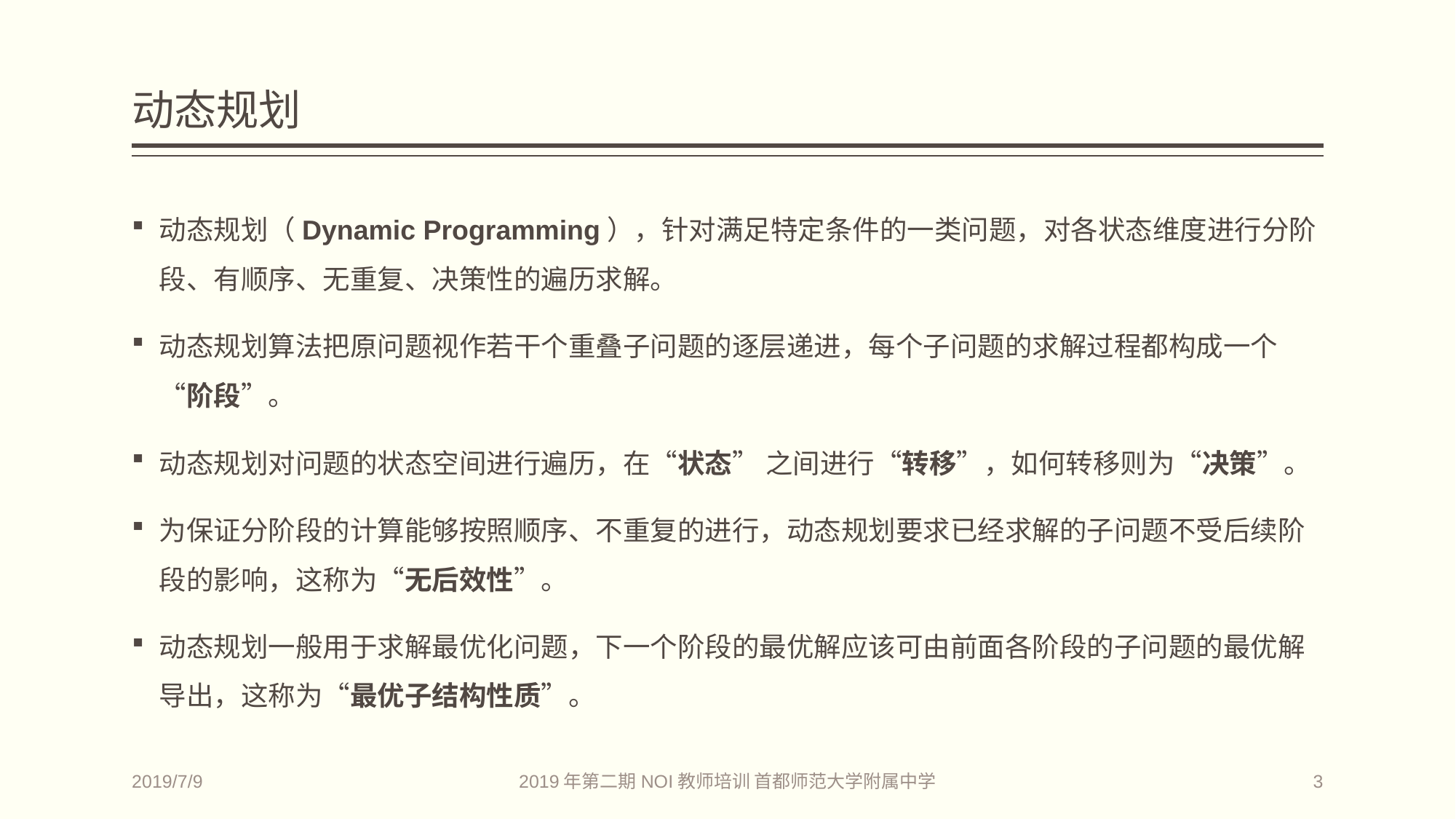

# 动态规划
动态规划（Dynamic Programming），针对满足特定条件的一类问题，对各状态维度进行分阶段、有顺序、无重复、决策性的遍历求解。
动态规划算法把原问题视作若干个重叠子问题的逐层递进，每个子问题的求解过程都构成一个“阶段”。
动态规划对问题的状态空间进行遍历，在“状态” 之间进行“转移”，如何转移则为“决策”。
为保证分阶段的计算能够按照顺序、不重复的进行，动态规划要求已经求解的子问题不受后续阶段的影响，这称为“无后效性”。
动态规划一般用于求解最优化问题，下一个阶段的最优解应该可由前面各阶段的子问题的最优解导出，这称为“最优子结构性质”。
2019年第二期NOI教师培训 首都师范大学附属中学
2019/7/9
3